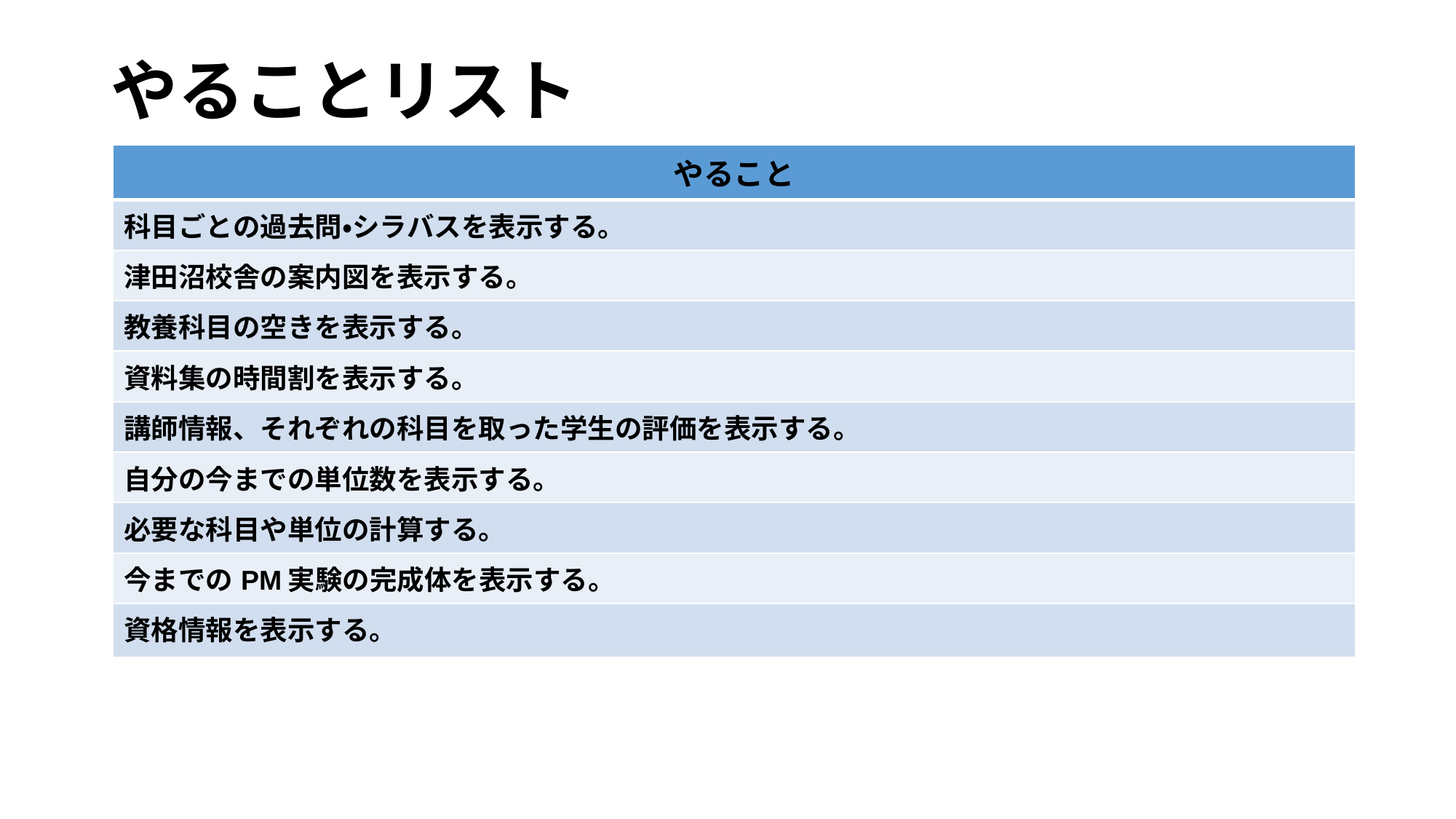

# やることリスト
| やること |
| --- |
| 科目ごとの過去問・シラバスを表示する。 |
| 津田沼校舎の案内図を表示する。 |
| 教養科目の空きを表示する。 |
| 資料集の時間割を表示する。 |
| 講師情報、それぞれの科目を取った学生の評価を表示する。 |
| 自分の今までの単位数を表示する。 |
| 必要な科目や単位の計算する。 |
| 今までのPM実験の完成体を表示する。 |
| 資格情報を表示する。 |